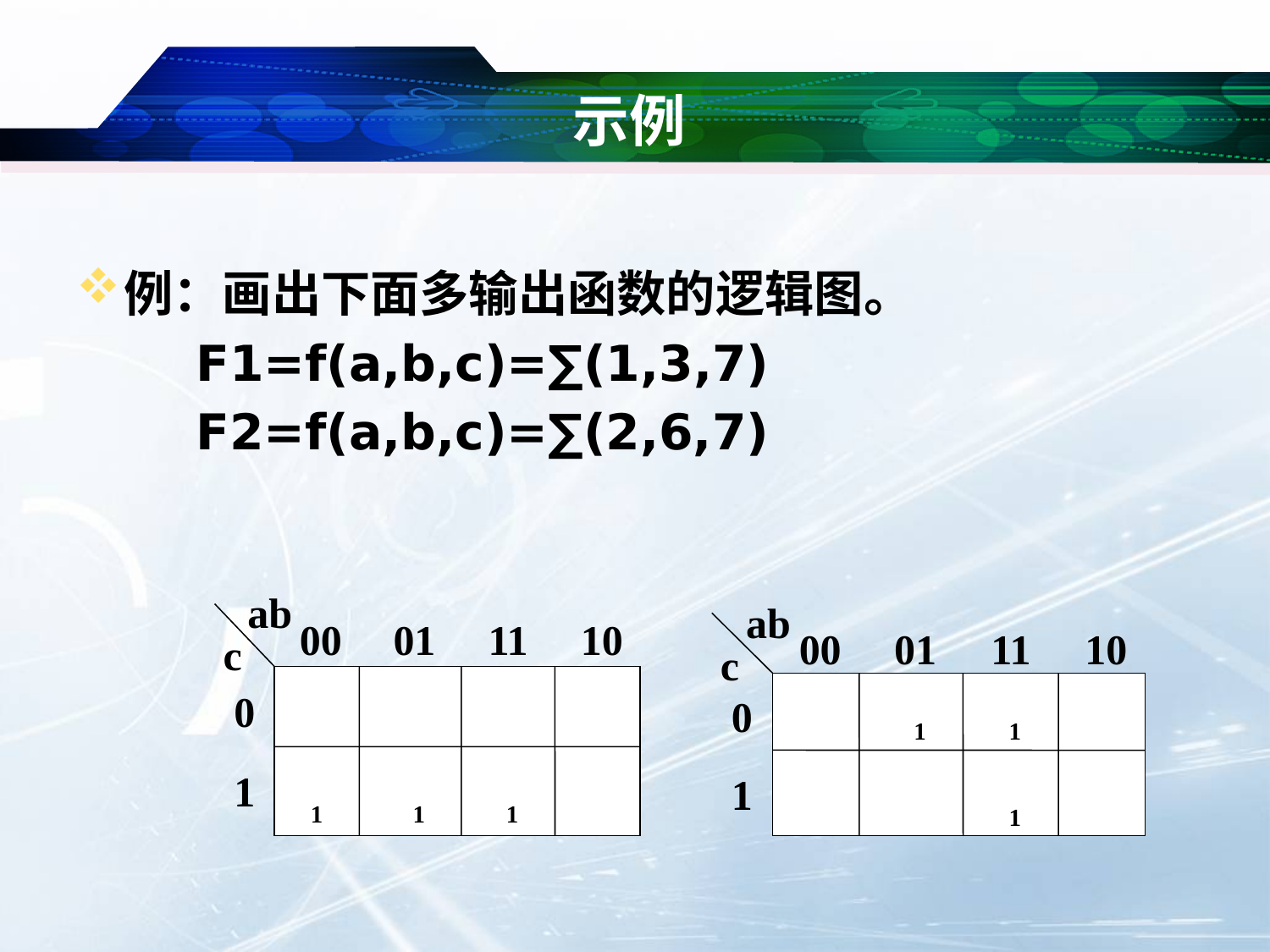

# 示例
例：画出下面多输出函数的逻辑图。
       F1=f(a,b,c)=∑(1,3,7)
       F2=f(a,b,c)=∑(2,6,7)
ab

00
01
11
10

0
1
1
1
1

c
ab

00
01
11
10

1
1

0
1

1

c